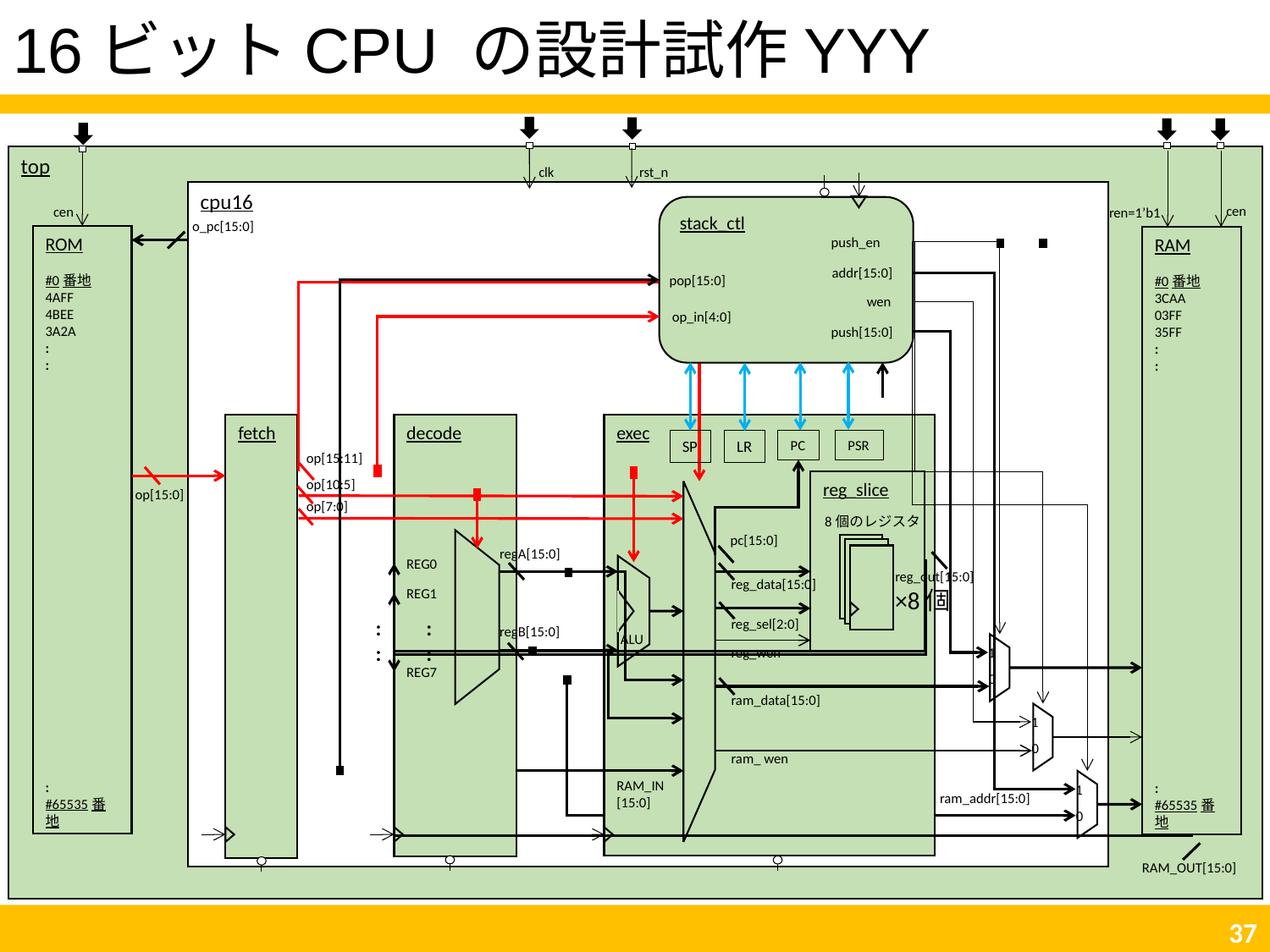

# 16ビットCPU の設計試作YYY

top

clk
rst_n
cpu16

cen

cen
stack_ctl
ren=1’b1
o_pc[15:0]
ROM

#0番地
4AFF
4BEE
3A2A
:
:

:
#65535番地

push_en
RAM

#0番地
3CAA
03FF
35FF
:
:

:
#65535番地

addr[15:0]
pop[15:0]
wen
op_in[4:0]
push[15:0]
fetch

decode

exec

PC
PSR
SP
LR
op[15:11]

op[10:5]
reg_slice

op[15:0]

op[7:0]
8個のレジスタ
pc[15:0]

regA[15:0]

REG0
reg_out[15:0]
×8個

reg_data[15:0]
REG1

:
:
:
:
reg_sel[2:0]
regB[15:0]
ALU
1
reg_wen

REG7

0

ram_data[15:0]
1

0
ram_ wen

RAM_IN
[15:0]
1
ram_addr[15:0]

0

RAM_OUT[15:0]

37